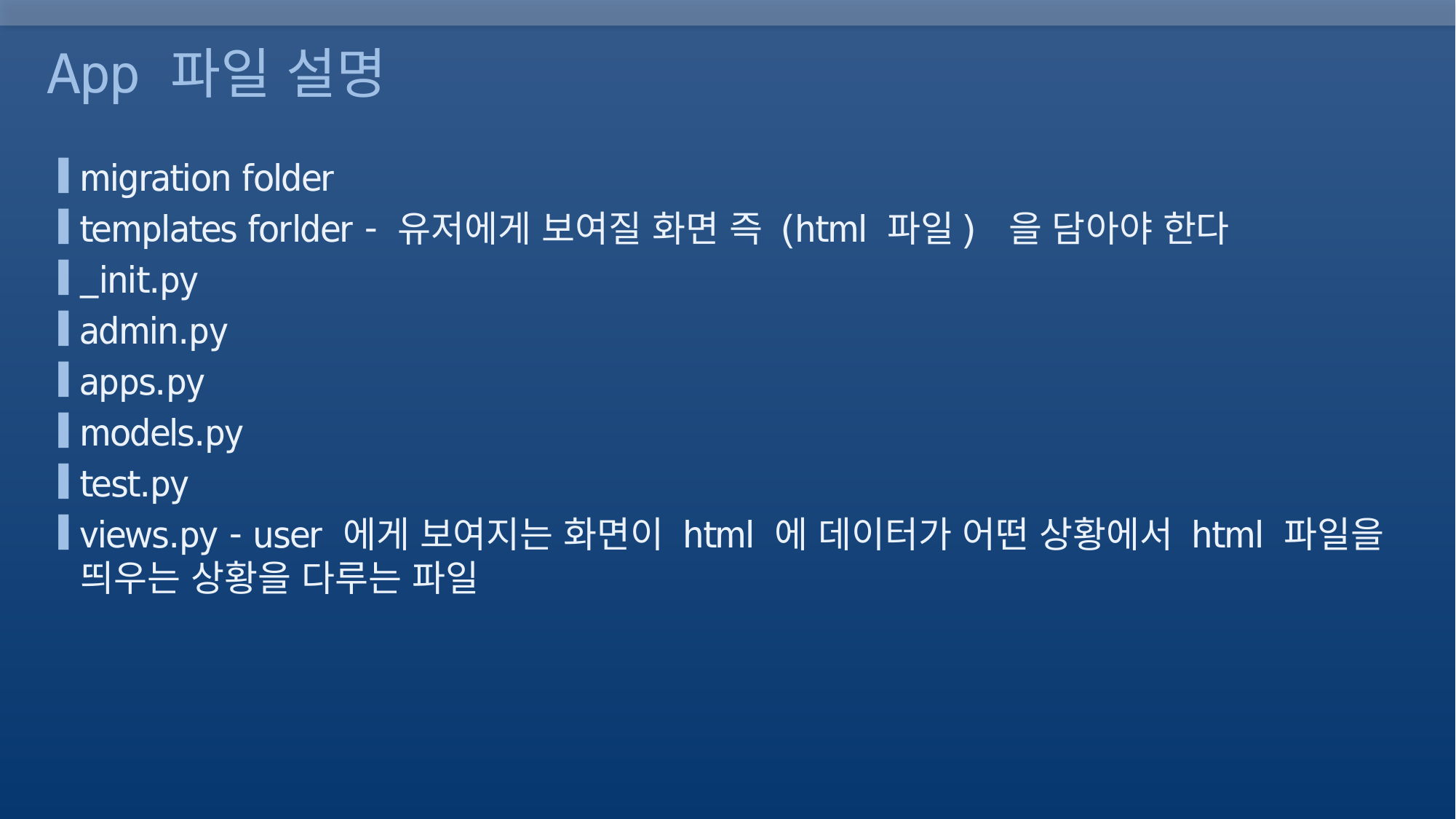

# App 파일 설명
migration folder
templates forlder - 유저에게 보여질 화면 즉 (html 파일)  을 담아야 한다
_init.py
admin.py
apps.py
models.py
test.py
views.py - user 에게 보여지는 화면이 html 에 데이터가 어떤 상황에서 html 파일을 띄우는 상황을 다루는 파일